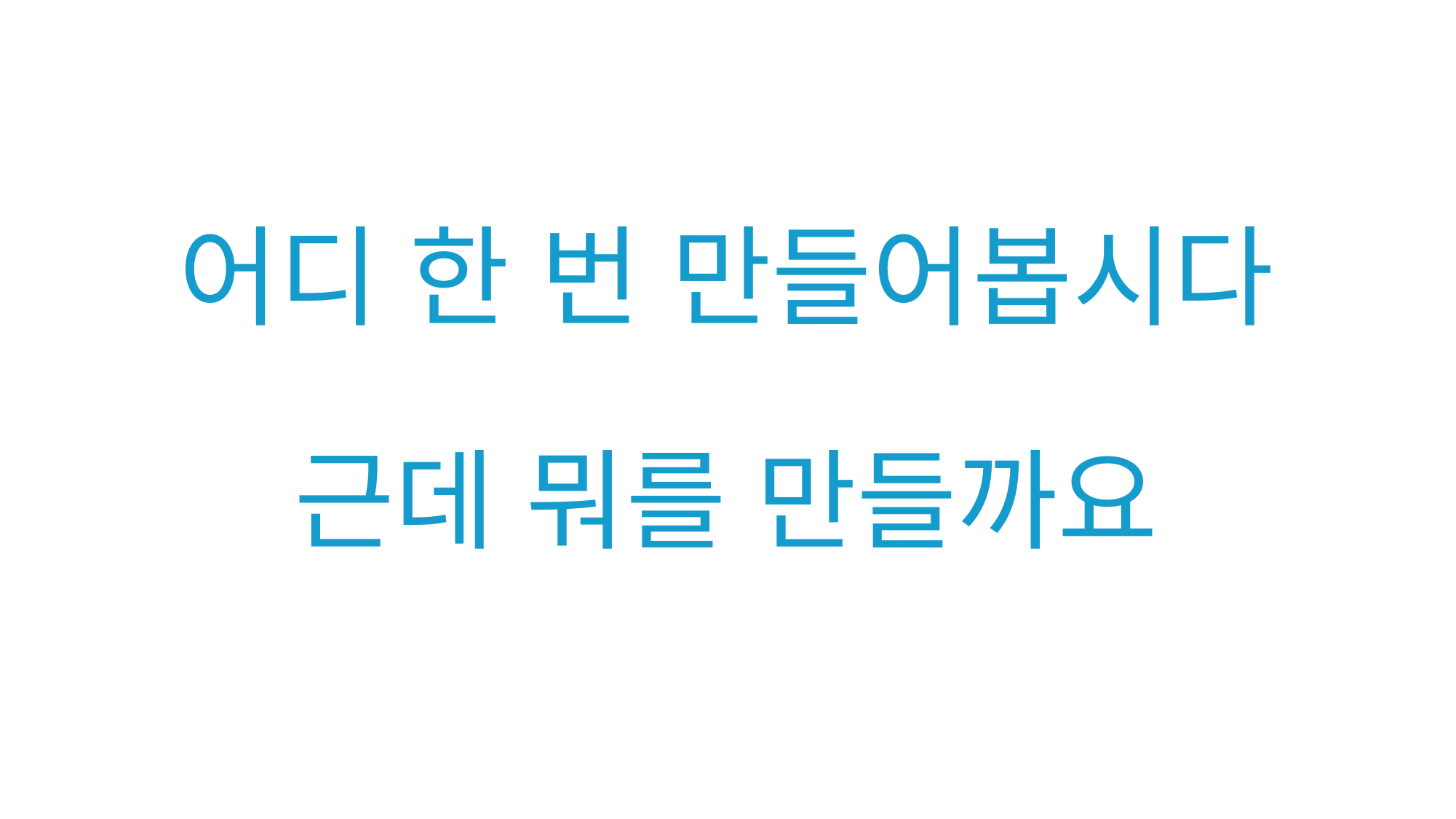

어디 한 번 만들어봅시다
근데 뭐를 만들까요